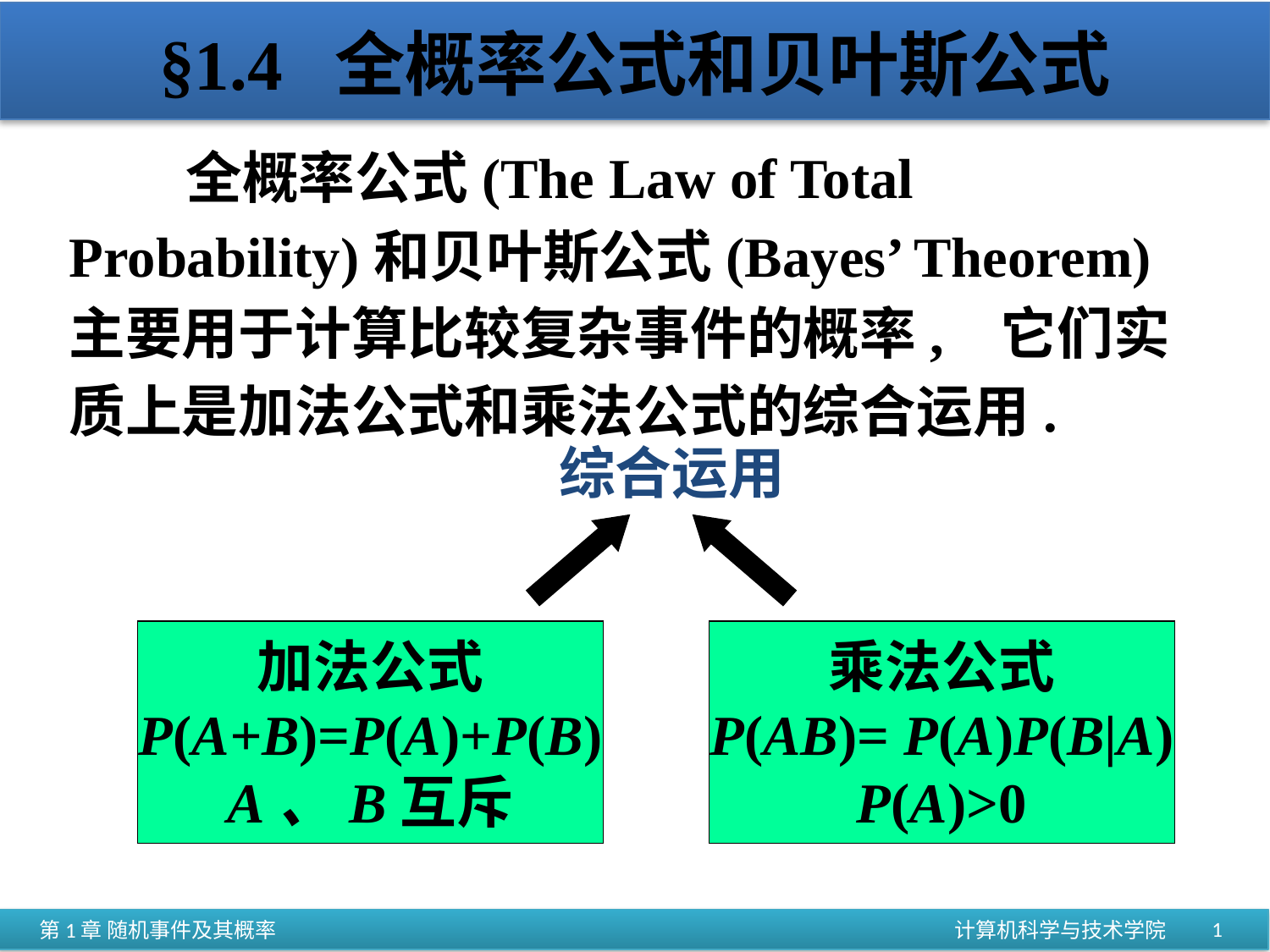

# §1.4  全概率公式和贝叶斯公式
        全概率公式(The Law of Total Probability)和贝叶斯公式(Bayes’ Theorem)主要用于计算比较复杂事件的概率,   它们实质上是加法公式和乘法公式的综合运用.
综合运用

加法公式
P(A+B)=P(A)+P(B)
A、B互斥
乘法公式
P(AB)= P(A)P(B|A)
P(A)>0